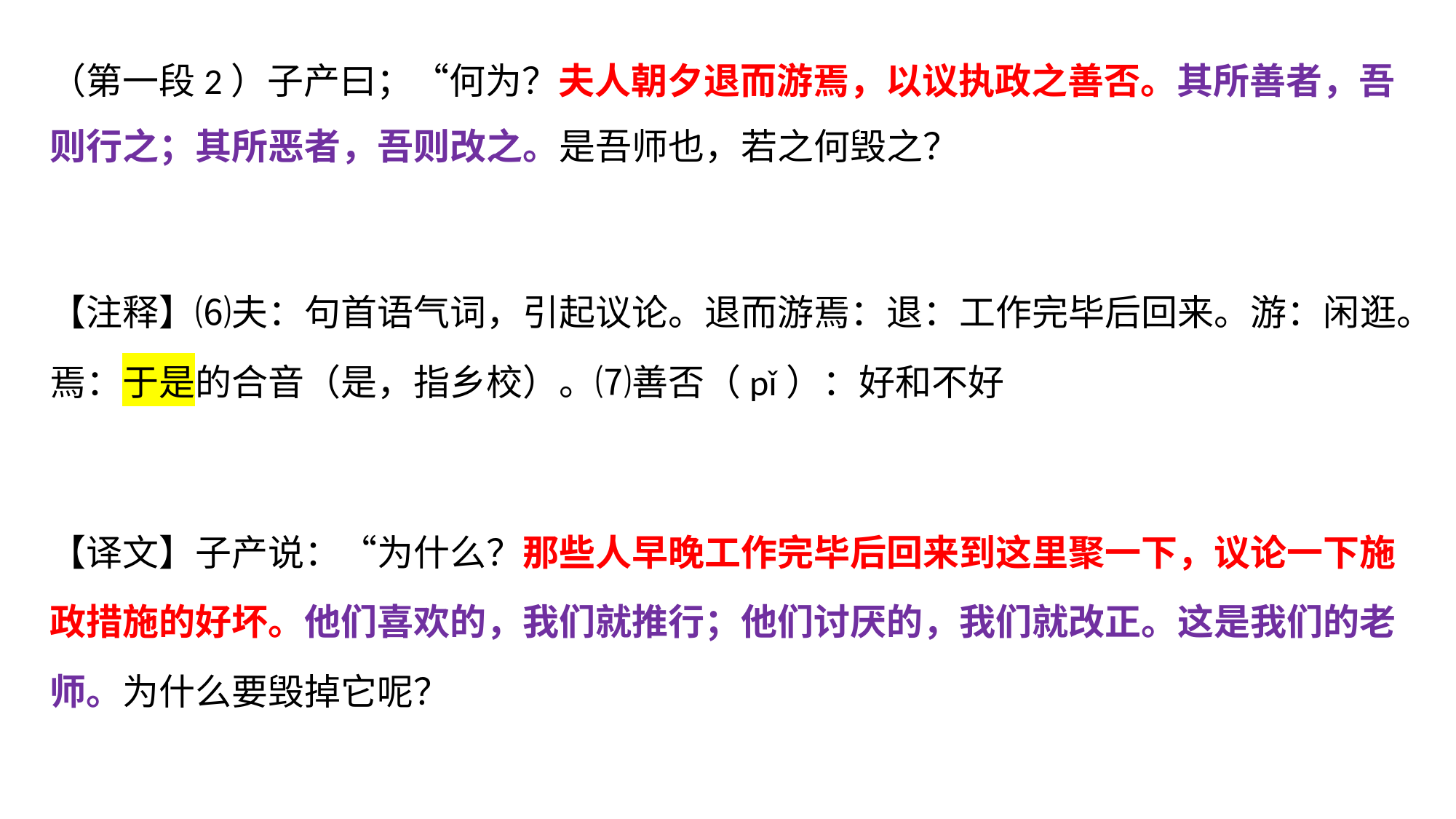

（第一段2）子产曰；“何为？夫人朝夕退而游焉，以议执政之善否。其所善者，吾则行之；其所恶者，吾则改之。是吾师也，若之何毁之？

【注释】⑹夫：句首语气词，引起议论。退而游焉：退：工作完毕后回来。游：闲逛。焉：于是的合音（是，指乡校）。⑺善否（pǐ）：好和不好

【译文】子产说：“为什么？那些人早晚工作完毕后回来到这里聚一下，议论一下施政措施的好坏。他们喜欢的，我们就推行；他们讨厌的，我们就改正。这是我们的老师。为什么要毁掉它呢？